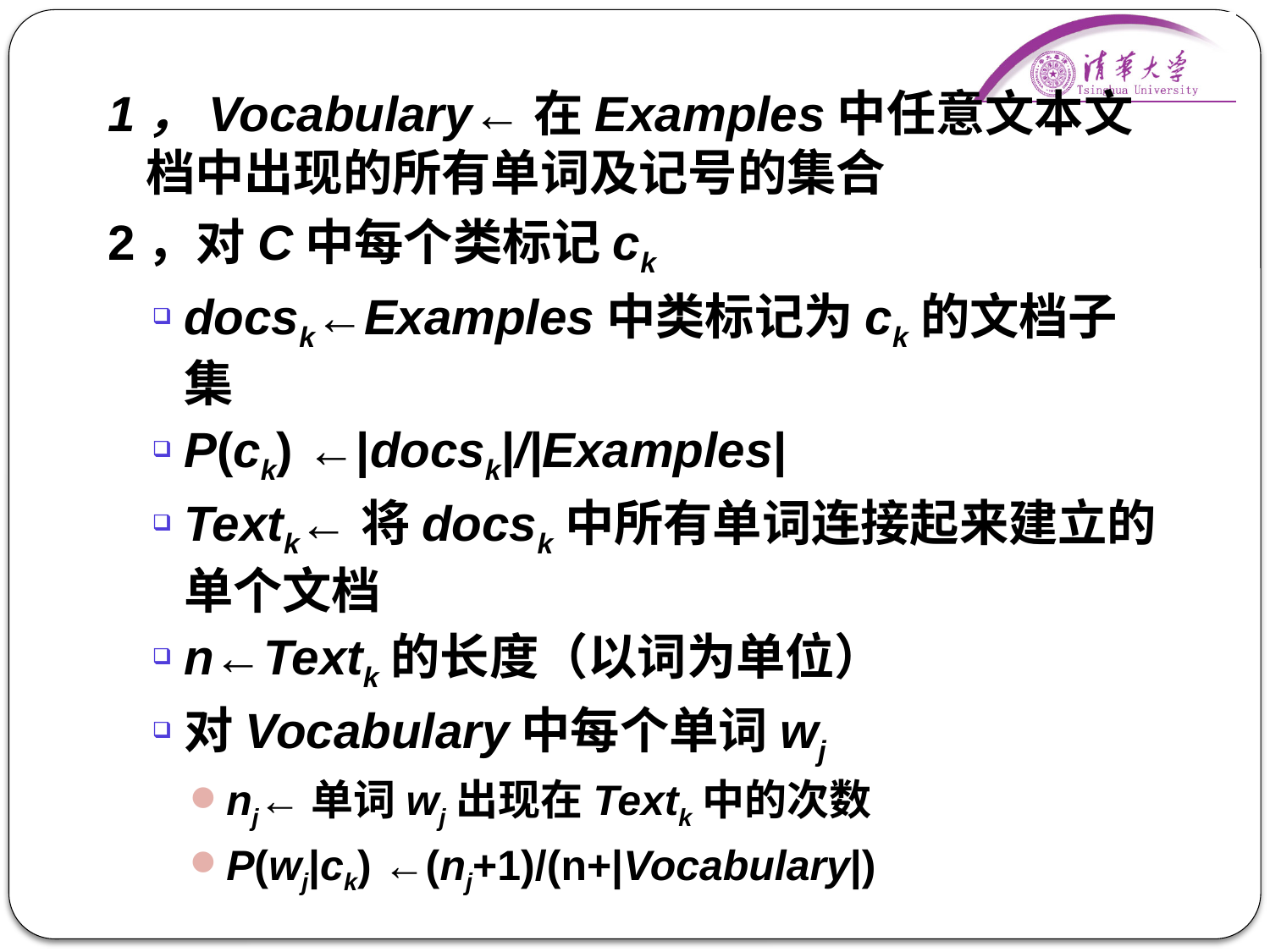

1，Vocabulary←在Examples中任意文本文档中出现的所有单词及记号的集合
2，对C中每个类标记ck
docsk←Examples中类标记为ck的文档子集
P(ck) ←|docsk|/|Examples|
Textk←将docsk中所有单词连接起来建立的单个文档
n←Textk的长度（以词为单位）
对Vocabulary中每个单词wj
nj←单词wj出现在Textk中的次数
P(wj|ck) ←(nj+1)/(n+|Vocabulary|)

23